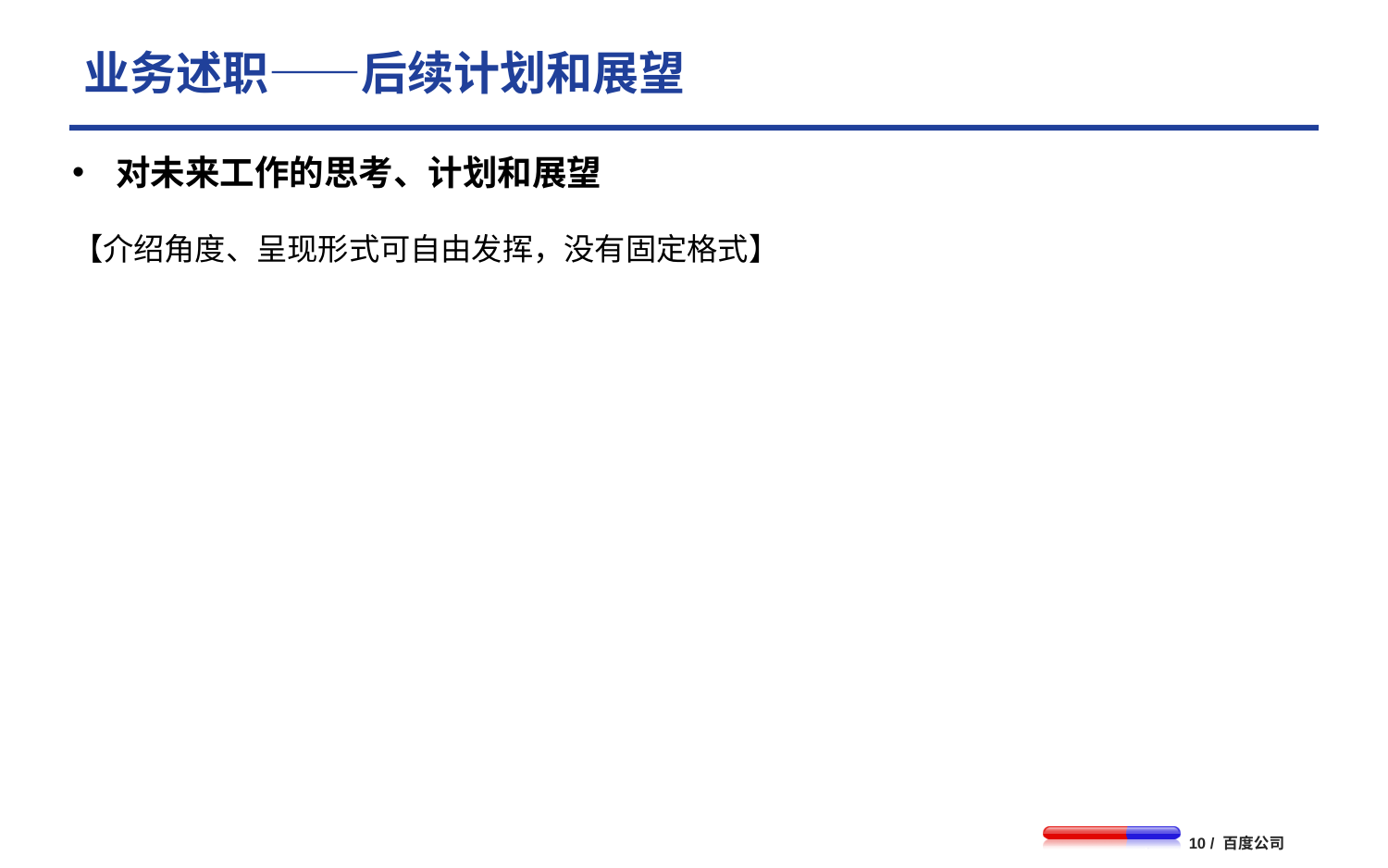

# 业务述职——后续计划和展望
对未来工作的思考、计划和展望

【介绍角度、呈现形式可自由发挥，没有固定格式】